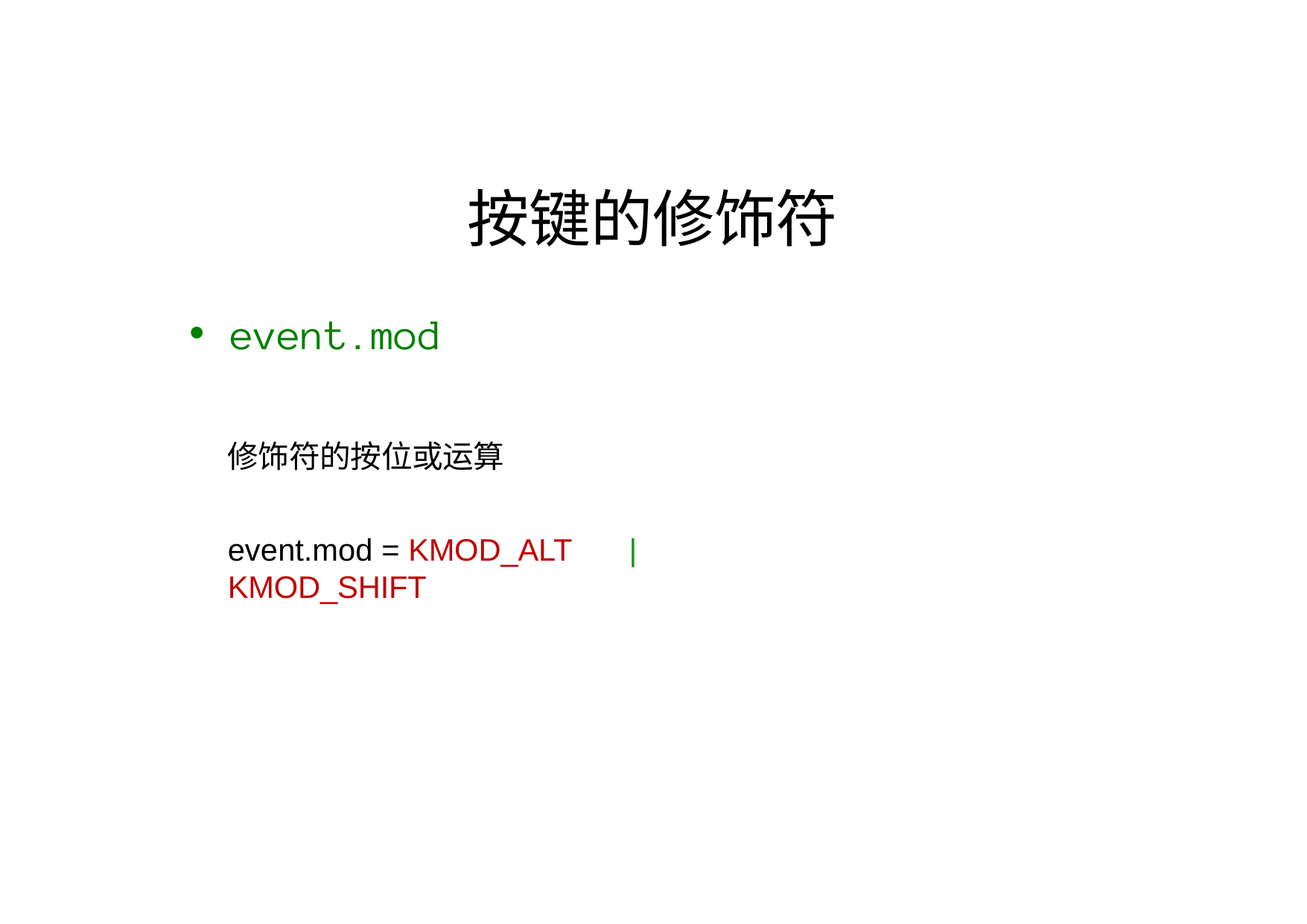

# 按键的修饰符
event.mod

修饰符的按位或运算

event.mod = KMOD_ALT	|	KMOD_SHIFT